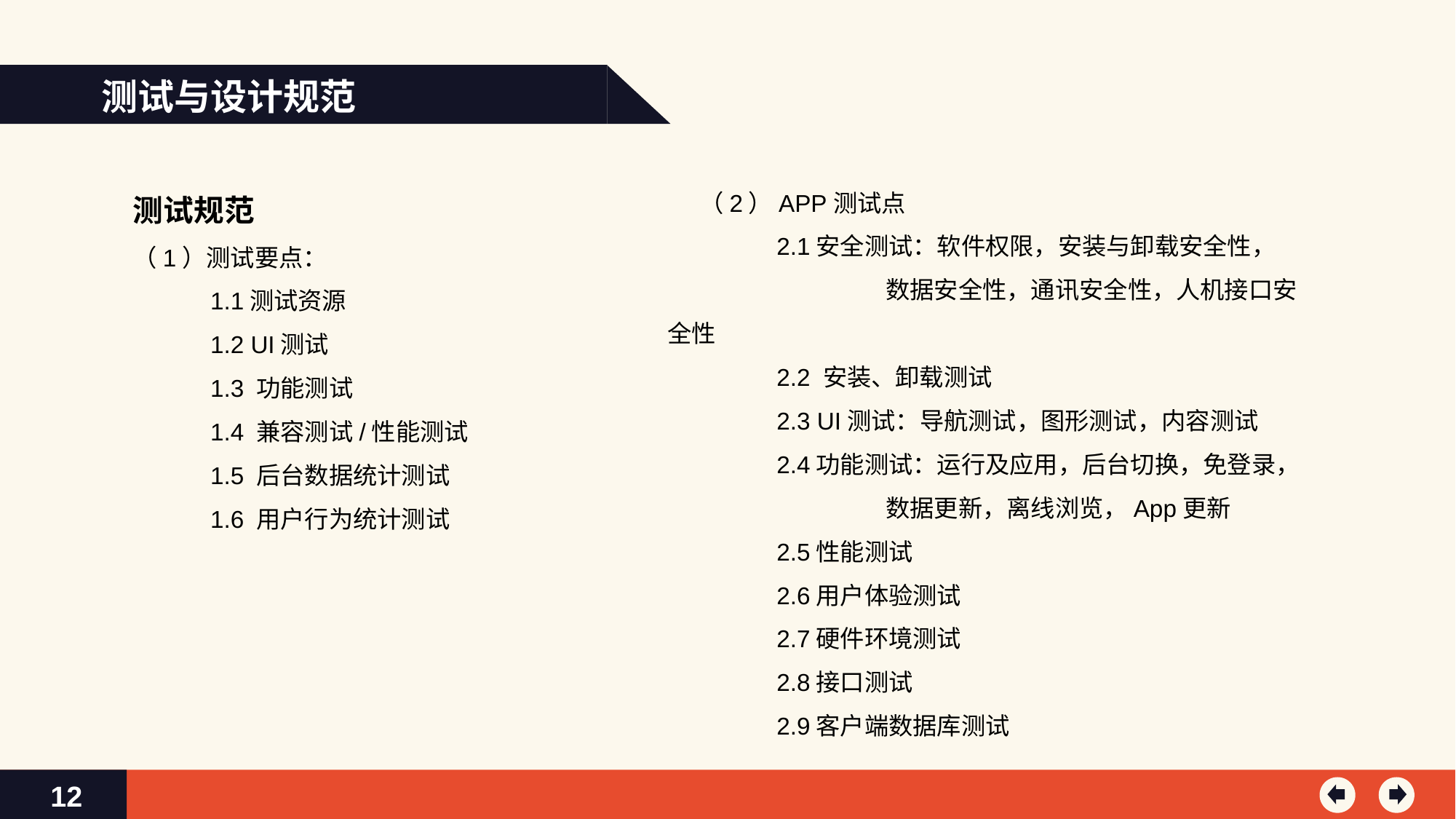

测试与设计规范
测试规范
（1）测试要点：
	1.1测试资源
	1.2 UI测试
	1.3 功能测试
	1.4 兼容测试/性能测试
	1.5 后台数据统计测试
	1.6 用户行为统计测试

（2）APP测试点
	2.1安全测试：软件权限，安装与卸载安全性，
		数据安全性，通讯安全性，人机接口安全性
	2.2 安装、卸载测试
	2.3 UI测试：导航测试，图形测试，内容测试
	2.4功能测试：运行及应用，后台切换，免登录，
		数据更新，离线浏览，App更新
	2.5性能测试
	2.6用户体验测试
	2.7硬件环境测试
	2.8接口测试
	2.9客户端数据库测试
12